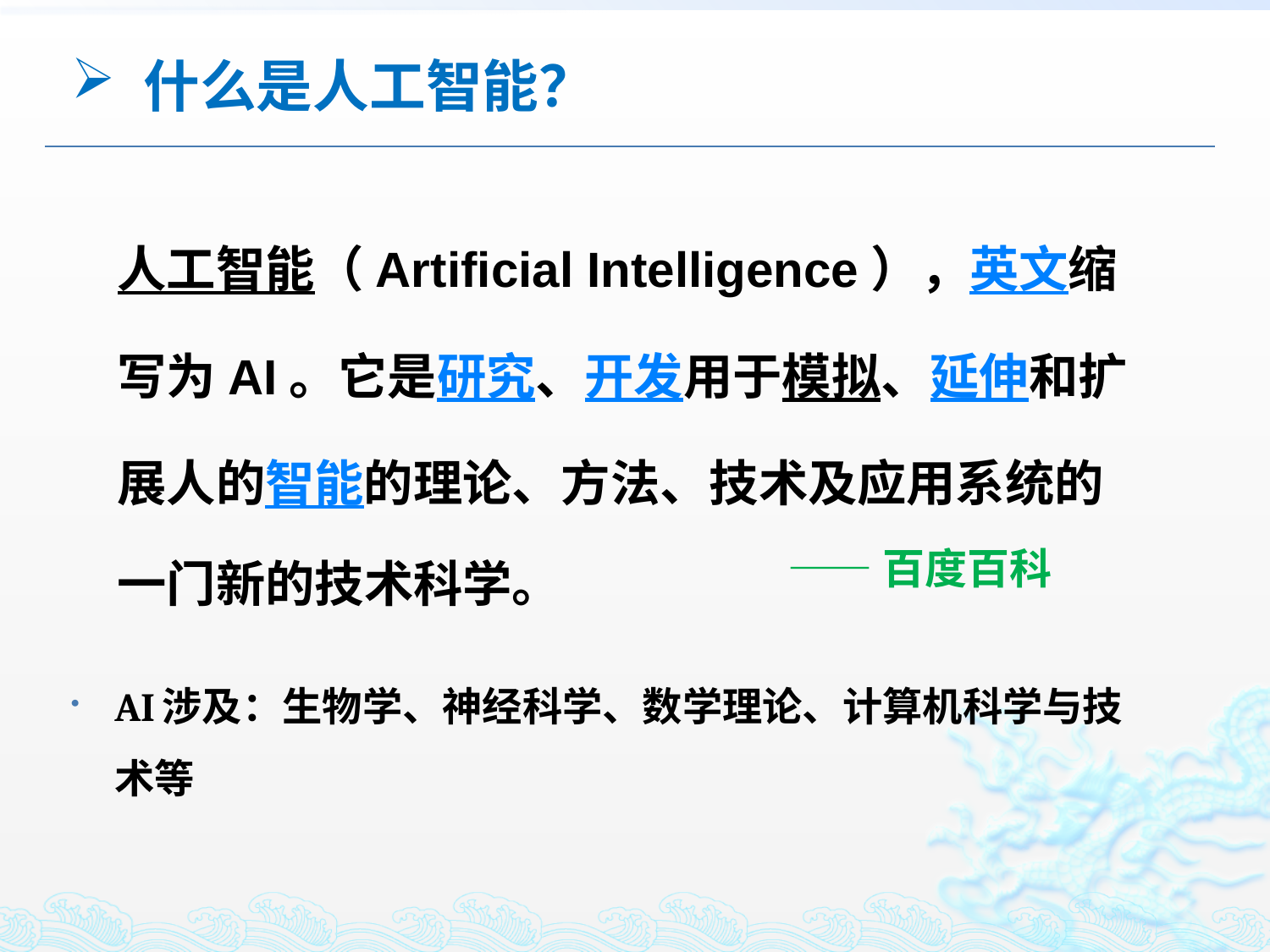

# 什么是人工智能？
人工智能（Artificial Intelligence），英文缩写为AI。它是研究、开发用于模拟、延伸和扩展人的智能的理论、方法、技术及应用系统的一门新的技术科学。
——百度百科
AI涉及：生物学、神经科学、数学理论、计算机科学与技术等